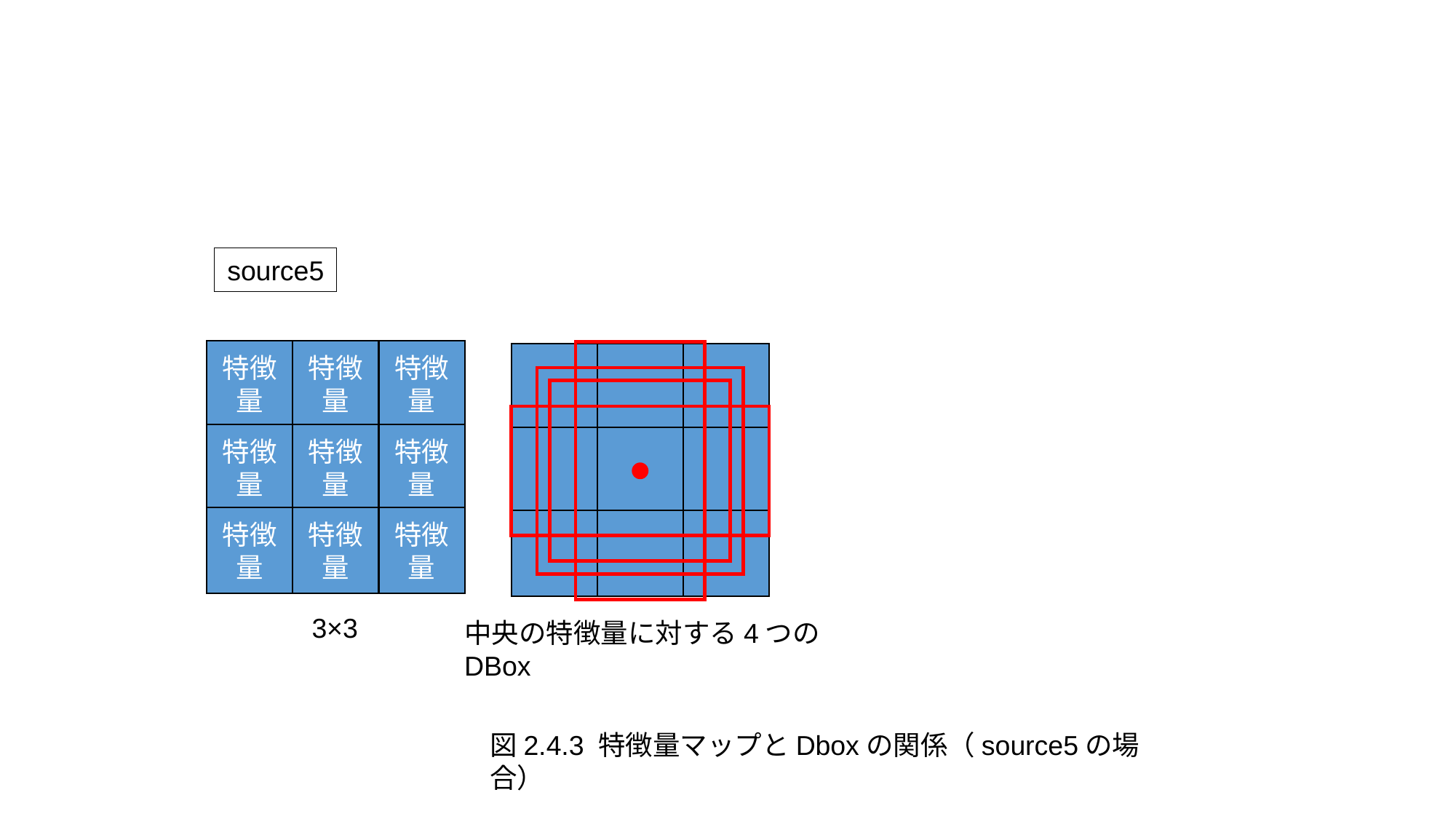

source5
特徴量
特徴量
特徴量

特徴量
特徴量
特徴量

特徴量
特徴量
特徴量

3×3
中央の特徴量に対する4つのDBox
図2.4.3 特徴量マップとDboxの関係（source5の場合）